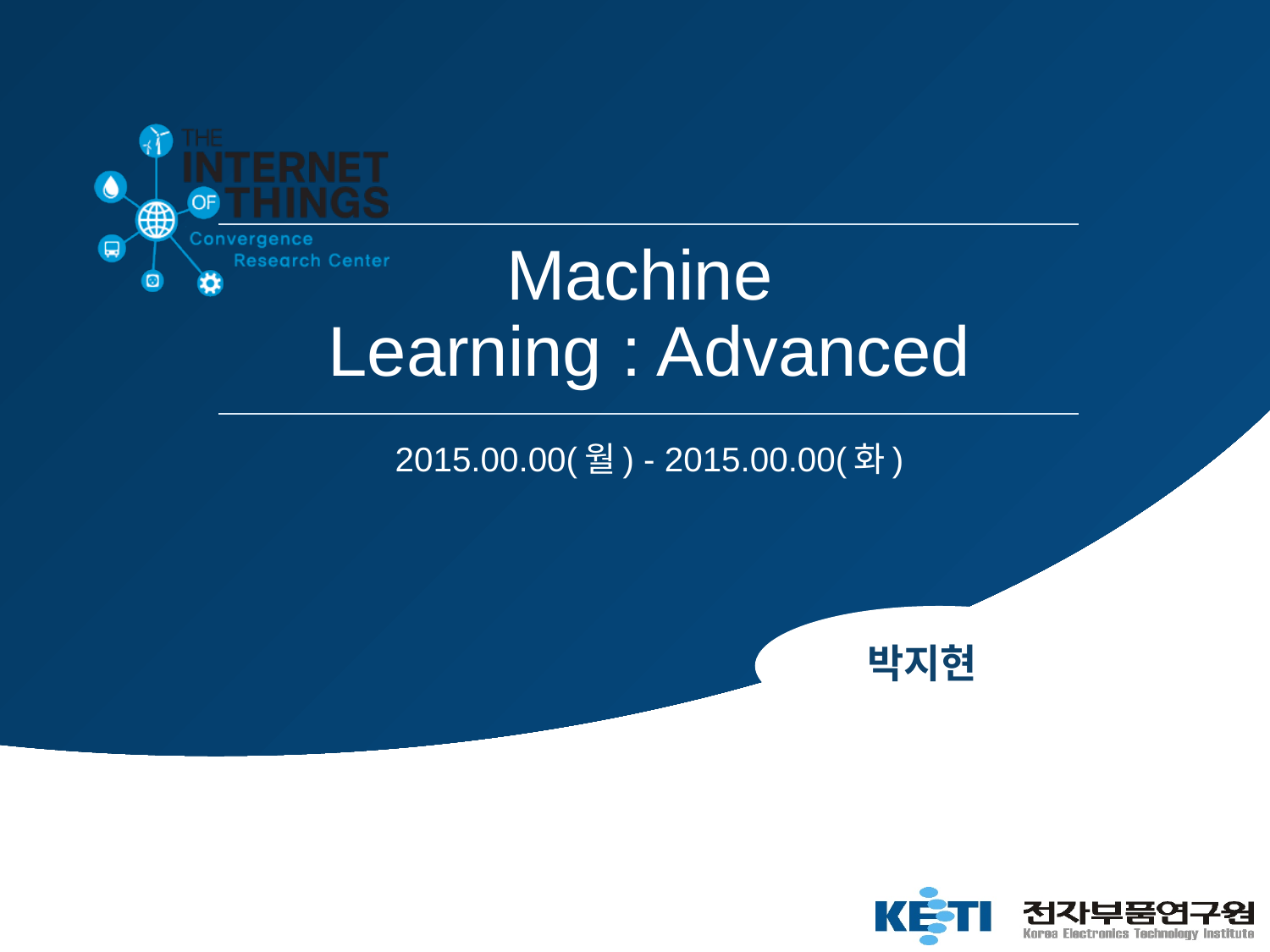

# Machine Learning : Advanced
2015.00.00(월) - 2015.00.00(화)
박지현